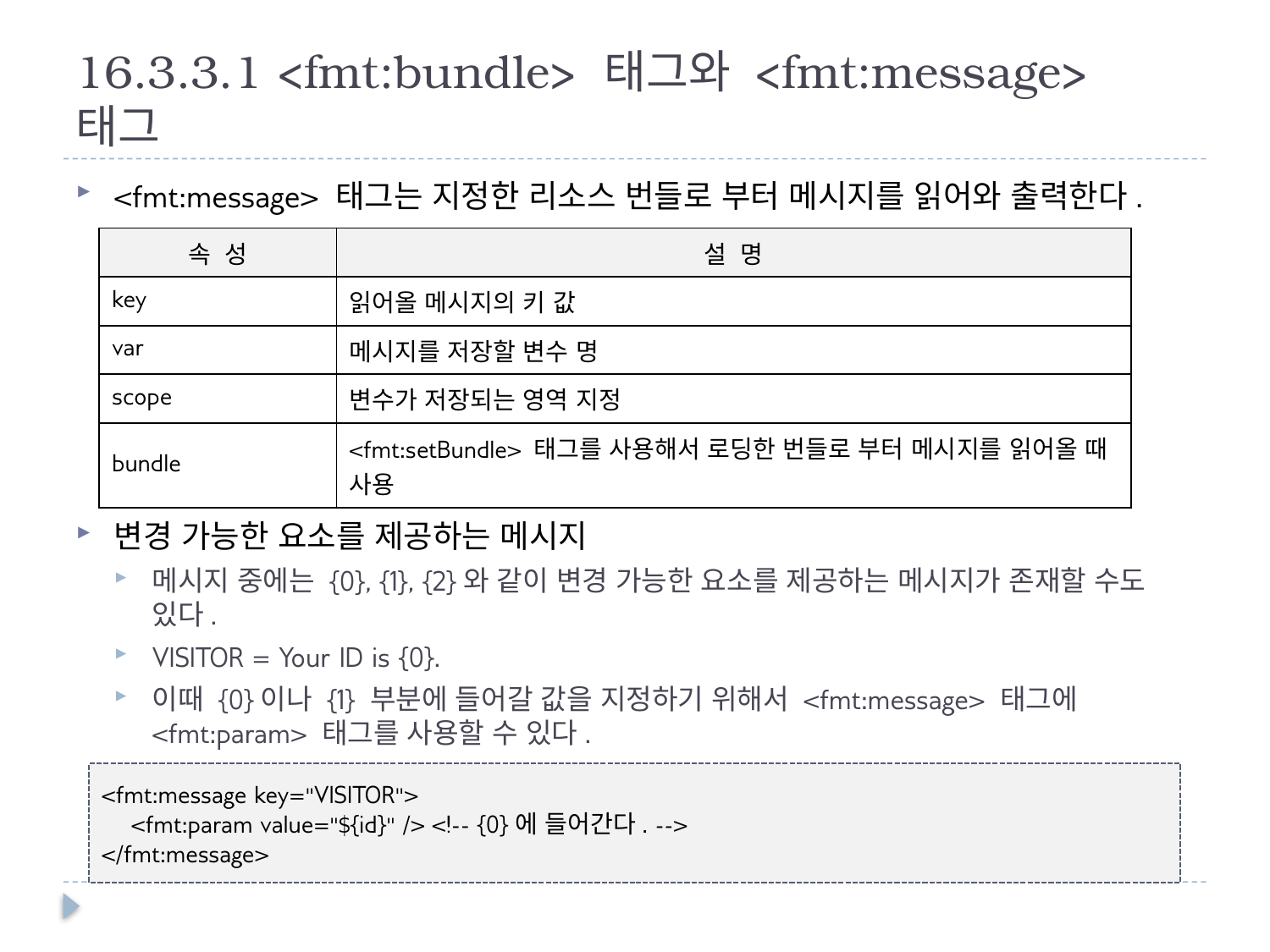

# 16.3.3.1 <fmt:bundle> 태그와 <fmt:message> 태그
<fmt:message> 태그는 지정한 리소스 번들로 부터 메시지를 읽어와 출력한다.

변경 가능한 요소를 제공하는 메시지
메시지 중에는 {0}, {1}, {2}와 같이 변경 가능한 요소를 제공하는 메시지가 존재할 수도 있다.
VISITOR = Your ID is {0}.
이때 {0}이나 {1} 부분에 들어갈 값을 지정하기 위해서 <fmt:message> 태그에 <fmt:param> 태그를 사용할 수 있다.
| 속 성 | 설 명 |
| --- | --- |
| key | 읽어올 메시지의 키 값 |
| var | 메시지를 저장할 변수 명 |
| scope | 변수가 저장되는 영역 지정 |
| bundle | <fmt:setBundle> 태그를 사용해서 로딩한 번들로 부터 메시지를 읽어올 때 사용 |
<fmt:message key="VISITOR">
    <fmt:param value="${id}" /> <!-- {0}에 들어간다. -->
</fmt:message>